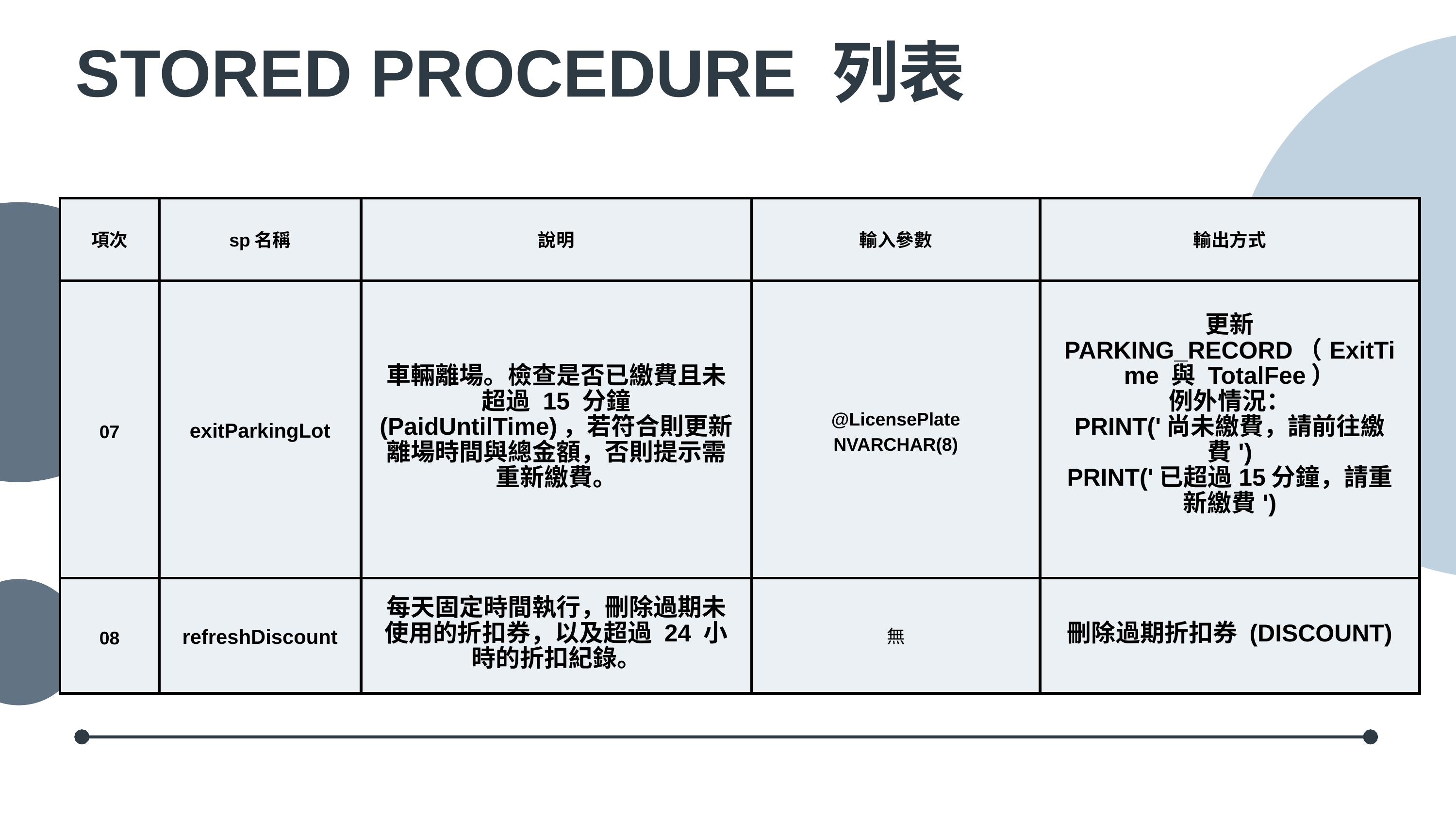

STORED PROCEDURE 列表

| 項次 | sp名稱 | 說明 | 輸入參數 | 輸出方式 |
| --- | --- | --- | --- | --- |
| 07 | exitParkingLot | 車輛離場。檢查是否已繳費且未超過 15 分鐘 (PaidUntilTime)，若符合則更新離場時間與總金額，否則提示需重新繳費。 | @LicensePlate NVARCHAR(8) | 更新 PARKING\_RECORD（ExitTime 與 TotalFee） 例外情況： PRINT('尚未繳費，請前往繳費') PRINT('已超過15分鐘，請重新繳費') |
| 08 | refreshDiscount | 每天固定時間執行，刪除過期未使用的折扣券，以及超過 24 小時的折扣紀錄。 | 無 | 刪除過期折扣券 (DISCOUNT) |